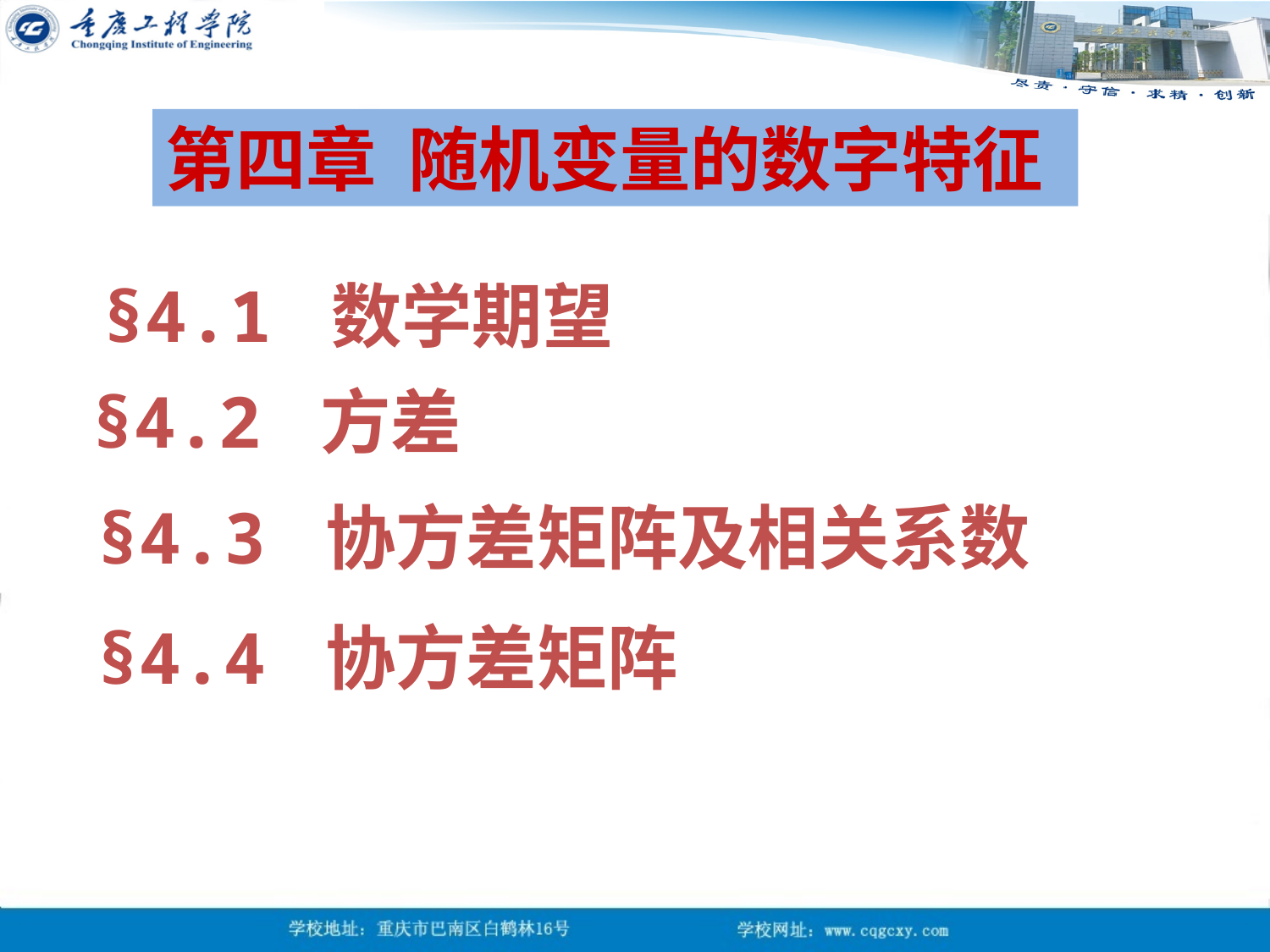

第四章  随机变量的数字特征
§4.1 数学期望
§4.2 方差
§4.3 协方差矩阵及相关系数
§4.4 协方差矩阵